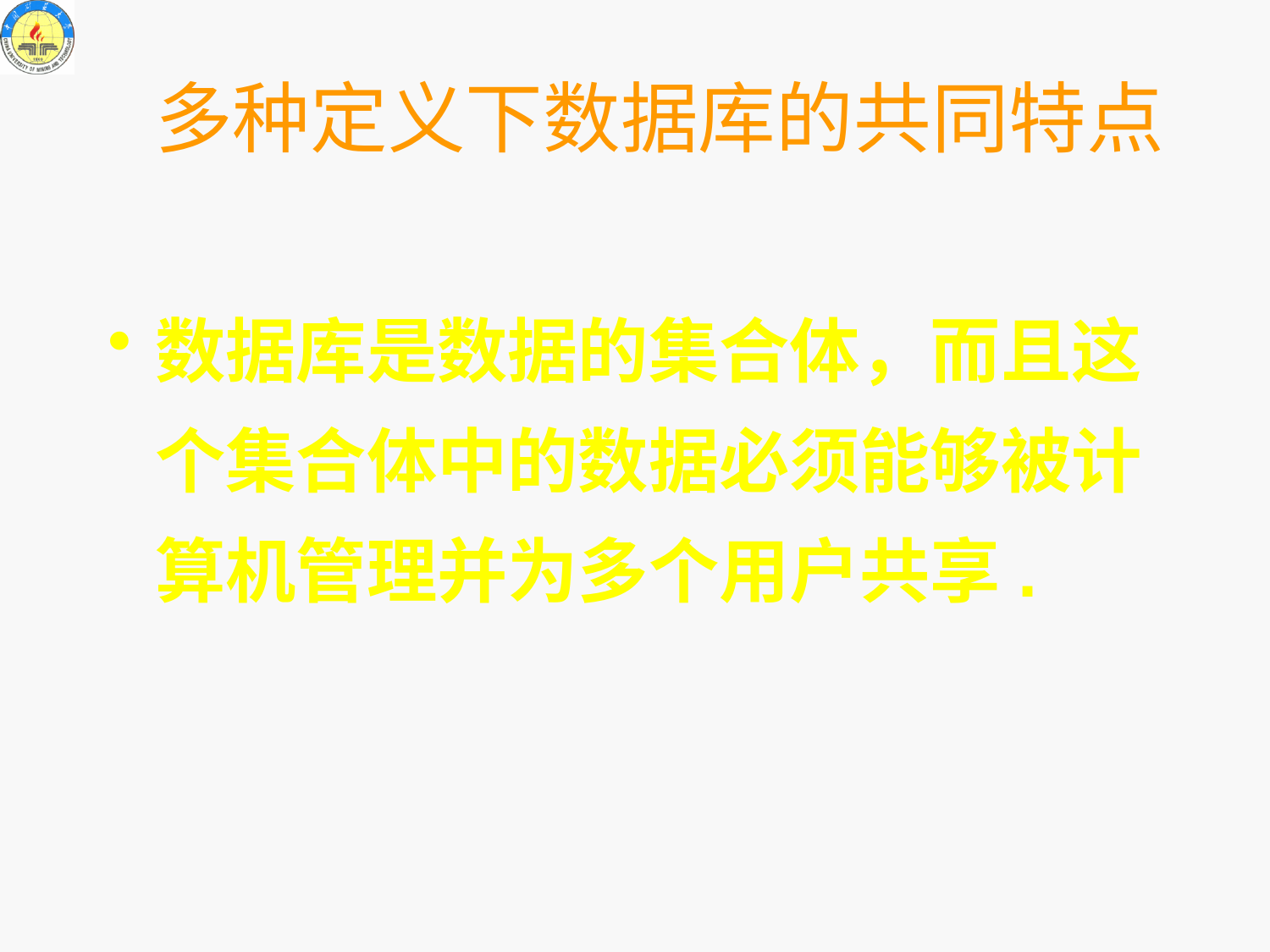

# 多种定义下数据库的共同特点
数据库是数据的集合体，而且这个集合体中的数据必须能够被计算机管理并为多个用户共享.